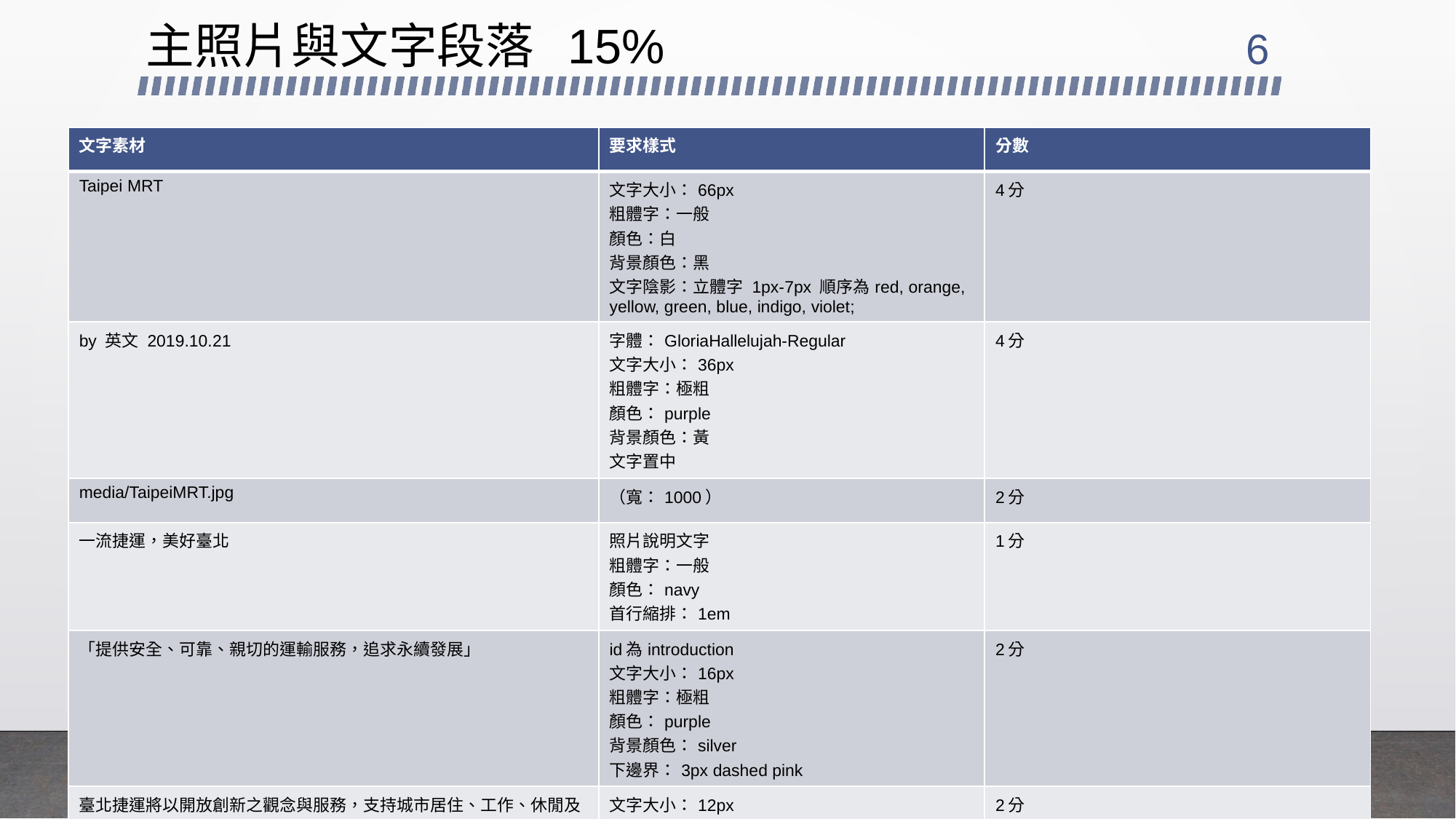

# 主照片與文字段落  15%
6
| 文字素材 | 要求樣式 | 分數 |
| --- | --- | --- |
| Taipei MRT | 文字大小：66px 粗體字：一般 顏色：白 背景顏色：黑 文字陰影：立體字 1px-7px 順序為red, orange, yellow, green, blue, indigo, violet; | 4分 |
| by 英文 2019.10.21 | 字體：GloriaHallelujah-Regular 文字大小：36px 粗體字：極粗 顏色：purple 背景顏色：黃 文字置中 | 4分 |
| media/TaipeiMRT.jpg | （寬：1000） | 2分 |
| 一流捷運，美好臺北 | 照片說明文字 粗體字：一般 顏色：navy 首行縮排：1em | 1分 |
| 「提供安全、可靠、親切的運輸服務，追求永續發展」 | id為introduction 文字大小：16px 粗體字：極粗 顏色：purple 背景顏色：silver 下邊界：3px dashed pink | 2分 |
| 臺北捷運將以開放創新之觀念與服務，支持城市居住、工作、休閒及運輸等機能發展，同時融和在地精神，型塑更美好的城市生活與文化。 | 文字大小：12px 顏色：navy 首行縮排：1em | 2分 |